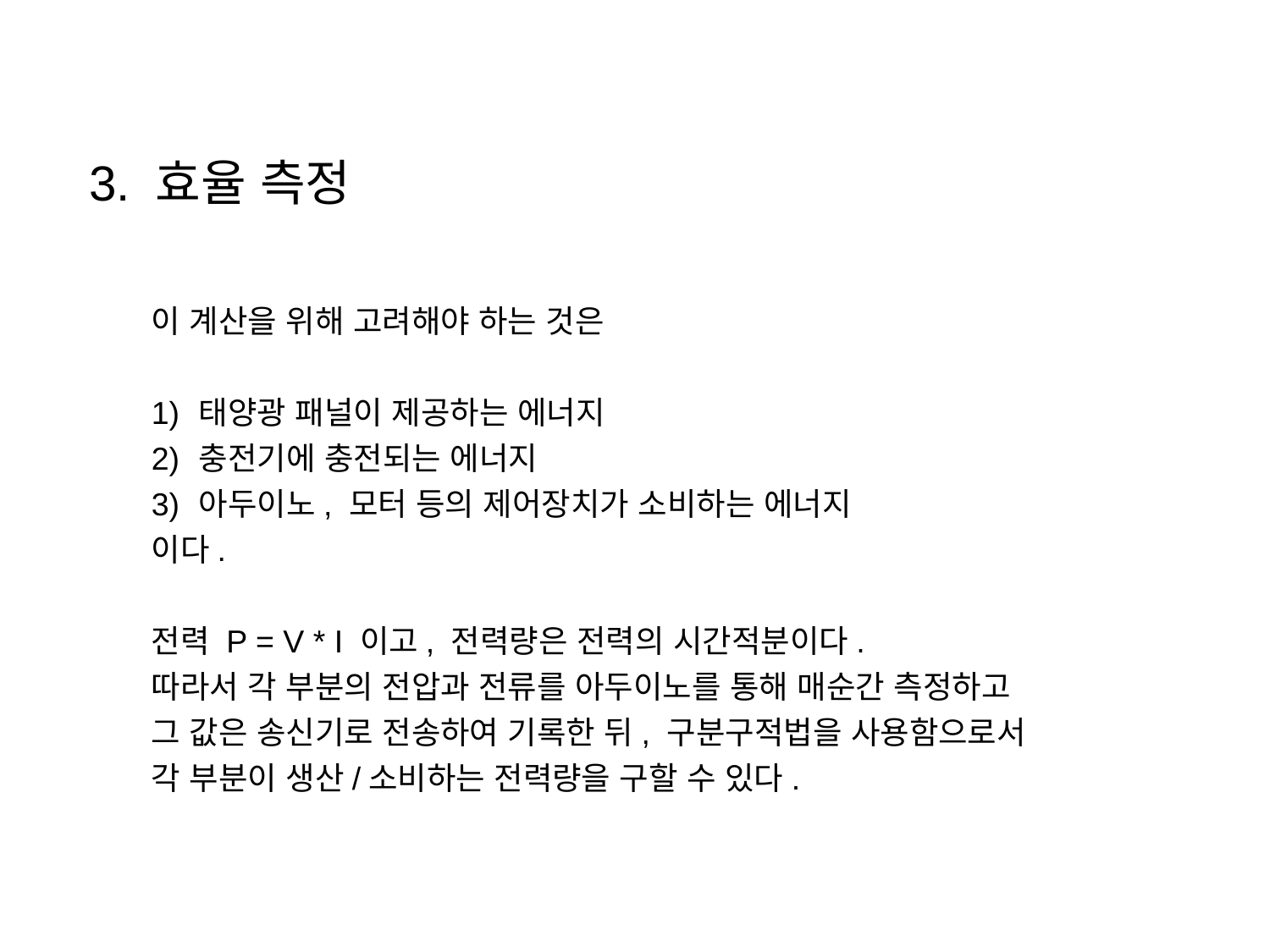

3. 효율 측정
이 계산을 위해 고려해야 하는 것은

태양광 패널이 제공하는 에너지
충전기에 충전되는 에너지
아두이노, 모터 등의 제어장치가 소비하는 에너지
이다.

전력 P = V * I 이고, 전력량은 전력의 시간적분이다.
따라서 각 부분의 전압과 전류를 아두이노를 통해 매순간 측정하고
그 값은 송신기로 전송하여 기록한 뒤, 구분구적법을 사용함으로서
각 부분이 생산/소비하는 전력량을 구할 수 있다.